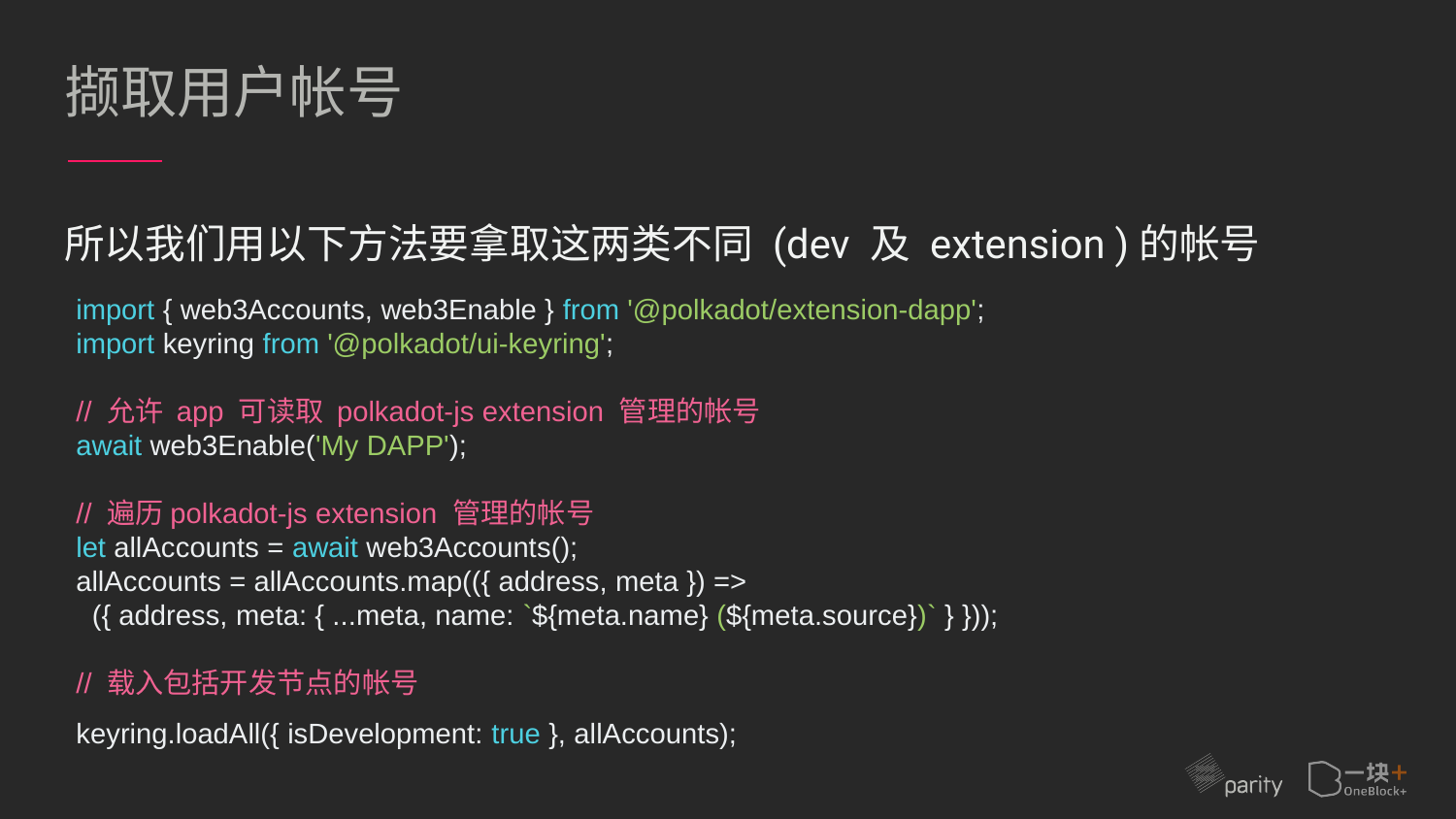

# 撷取用户帐号
所以我们用以下方法要拿取这两类不同 (dev 及 extension )的帐号

import { web3Accounts, web3Enable } from '@polkadot/extension-dapp';
import keyring from '@polkadot/ui-keyring';

// 允许 app 可读取 polkadot-js extension 管理的帐号
await web3Enable('My DAPP');

// 遍历polkadot-js extension 管理的帐号
let allAccounts = await web3Accounts();
allAccounts = allAccounts.map(({ address, meta }) =>
  ({ address, meta: { ...meta, name: `${meta.name} (${meta.source})` } }));

// 载入包括开发节点的帐号
keyring.loadAll({ isDevelopment: true }, allAccounts);